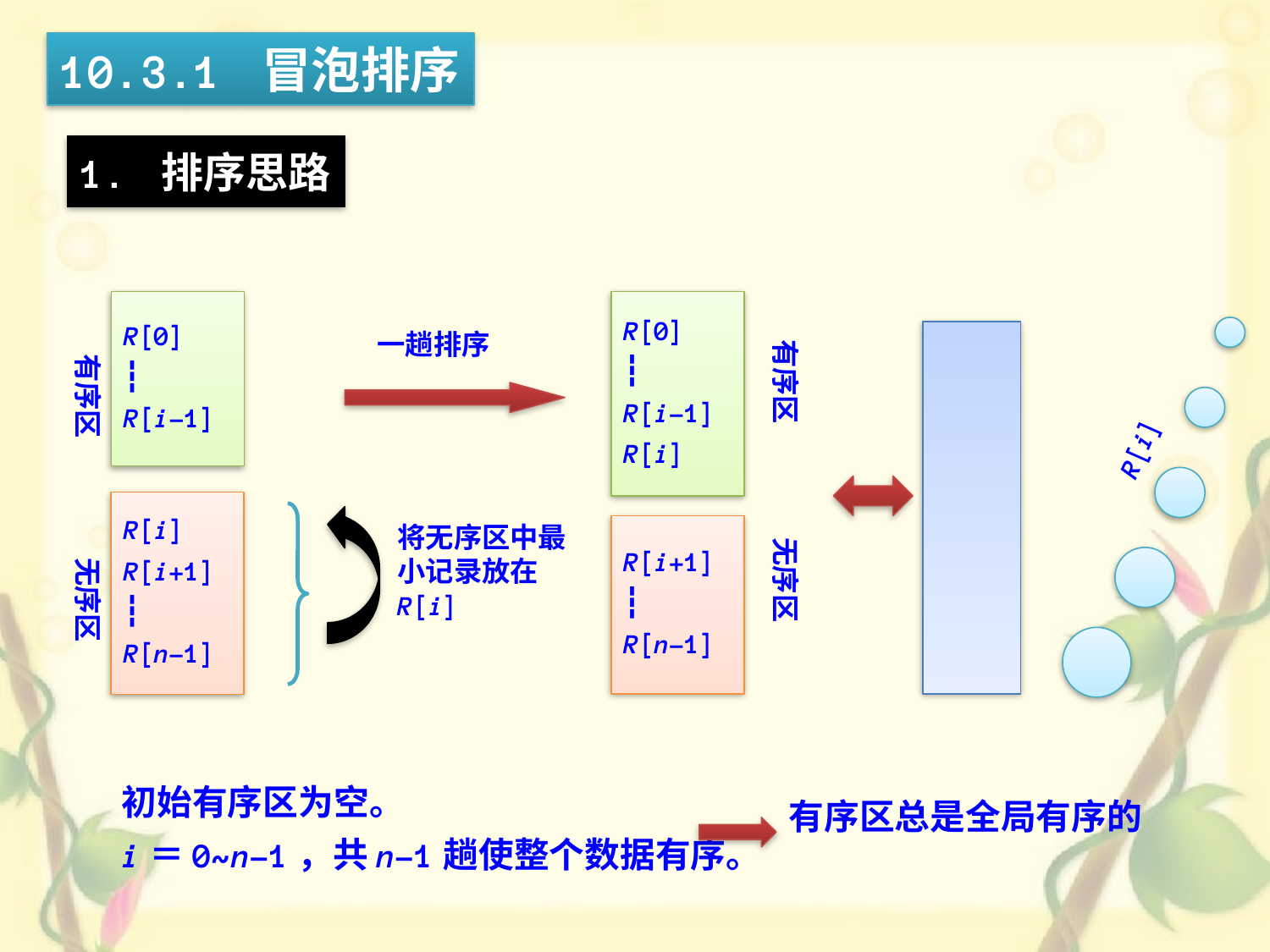

10.3.1 冒泡排序
1. 排序思路
R[0]
┇
R[i-1]
有序区
R[i]
R[i+1]
┇
R[n-1]
无序区
R[0]
┇
R[i-1]
R[i]
一趟排序
有序区

R[i+1]
┇
R[n-1]
无序区

R[i]

将无序区中最小记录放在R[i]

初始有序区为空。
i＝0~n-1，共n-1趟使整个数据有序。
有序区总是全局有序的